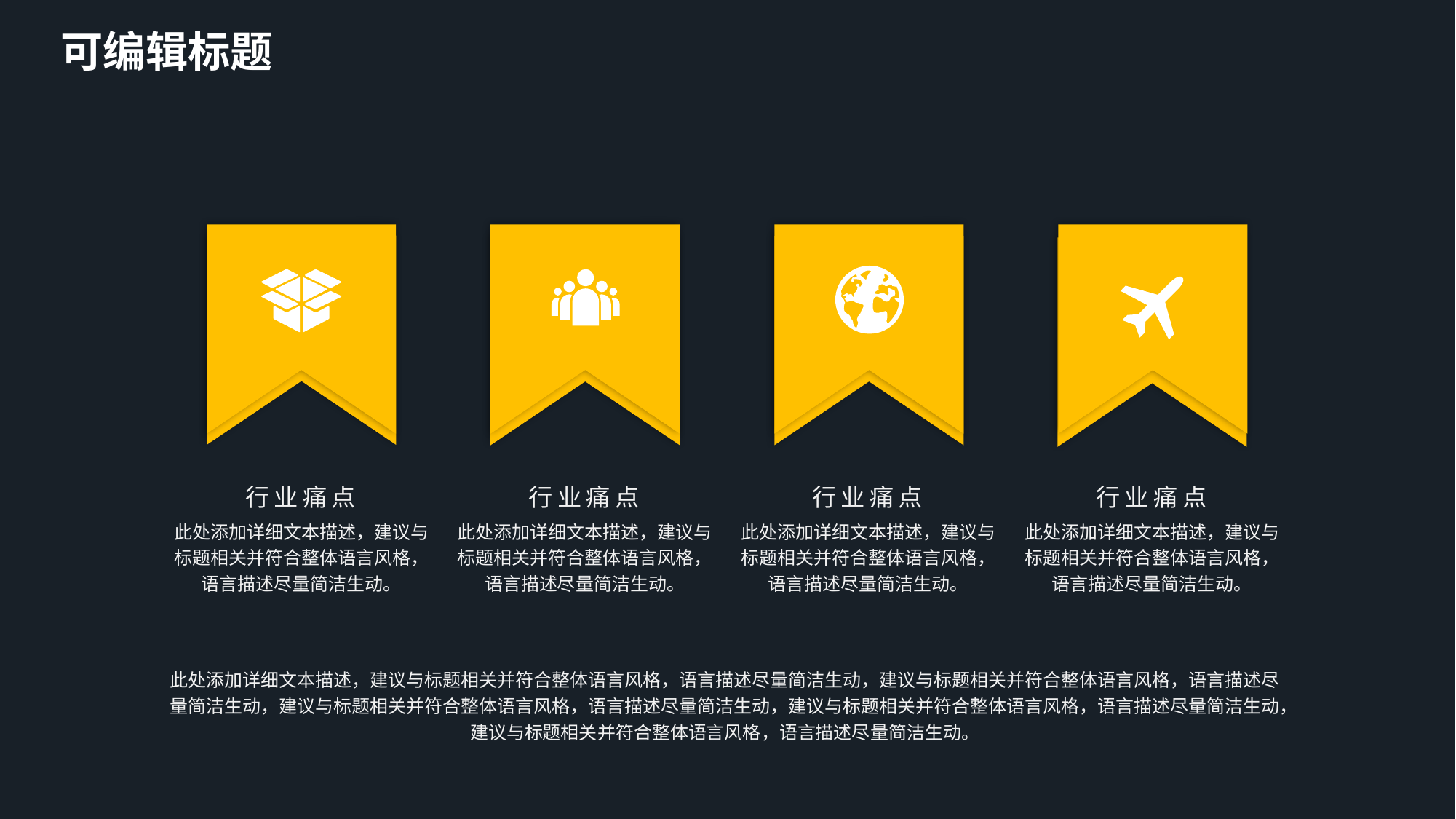

可编辑标题

行业痛点
此处添加详细文本描述，建议与标题相关并符合整体语言风格，语言描述尽量简洁生动。
行业痛点
此处添加详细文本描述，建议与标题相关并符合整体语言风格，语言描述尽量简洁生动。
行业痛点
此处添加详细文本描述，建议与标题相关并符合整体语言风格，语言描述尽量简洁生动。
行业痛点
此处添加详细文本描述，建议与标题相关并符合整体语言风格，语言描述尽量简洁生动。
此处添加详细文本描述，建议与标题相关并符合整体语言风格，语言描述尽量简洁生动，建议与标题相关并符合整体语言风格，语言描述尽量简洁生动，建议与标题相关并符合整体语言风格，语言描述尽量简洁生动，建议与标题相关并符合整体语言风格，语言描述尽量简洁生动，建议与标题相关并符合整体语言风格，语言描述尽量简洁生动。